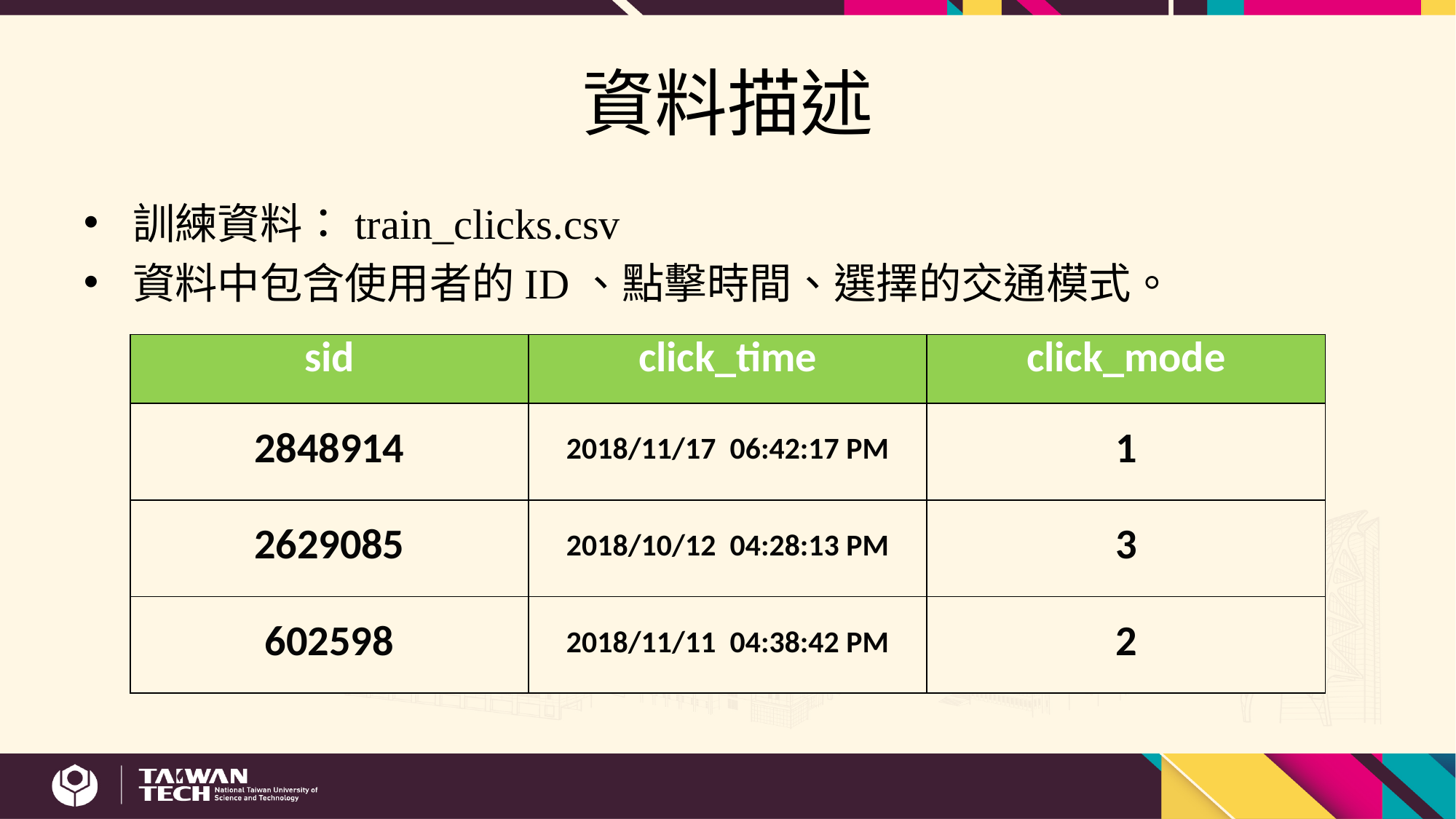

# 資料描述
訓練資料：train_clicks.csv
資料中包含使用者的ID、點擊時間、選擇的交通模式。

| sid | click\_time | click\_mode |
| --- | --- | --- |
| 2848914 | 2018/11/17 06:42:17 PM | 1 |
| 2629085 | 2018/10/12 04:28:13 PM | 3 |
| 602598 | 2018/11/11 04:38:42 PM | 2 |